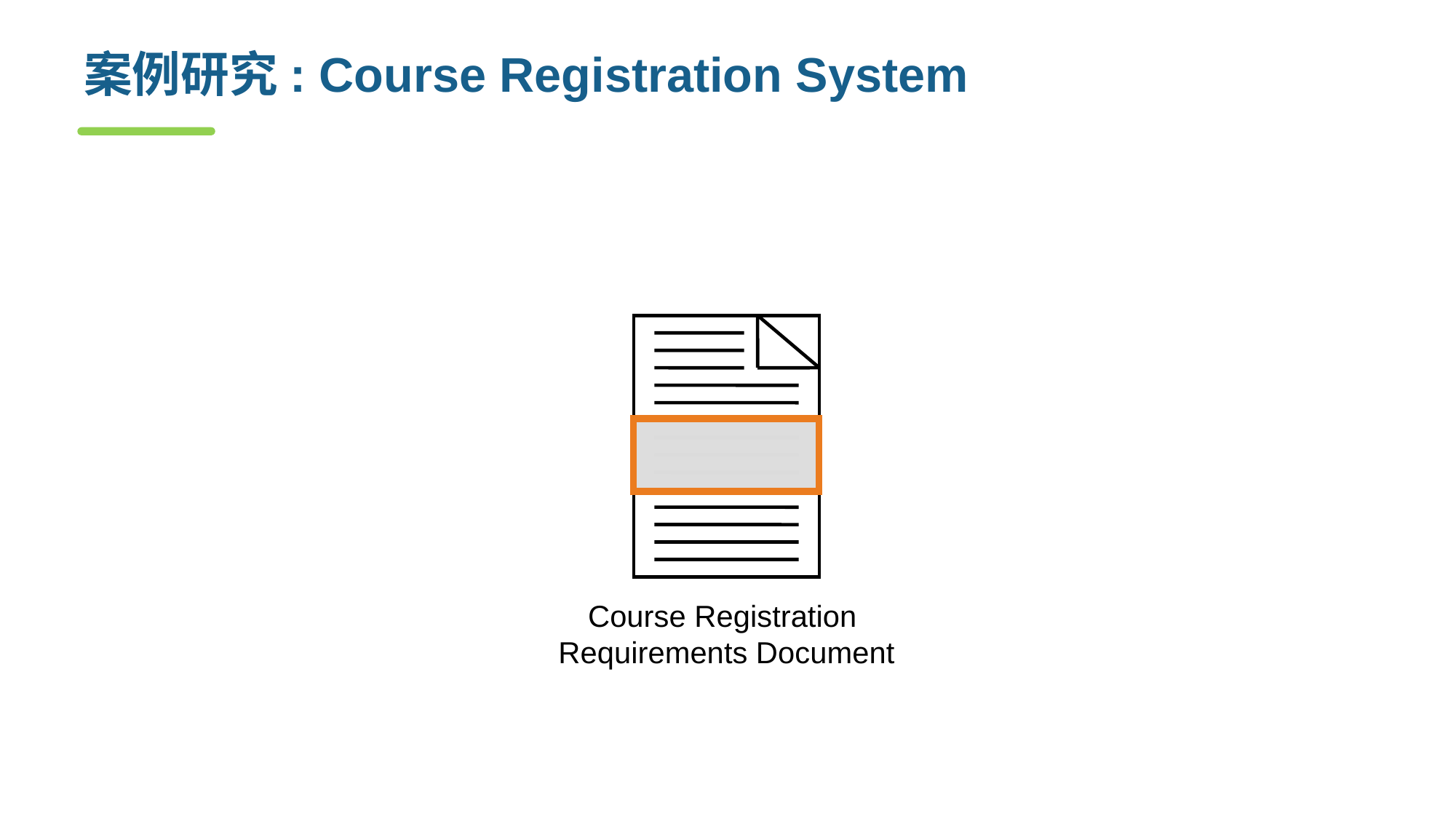

# 案例研究: Course Registration System
Review the problem statement

Course Registration
Requirements Document
33